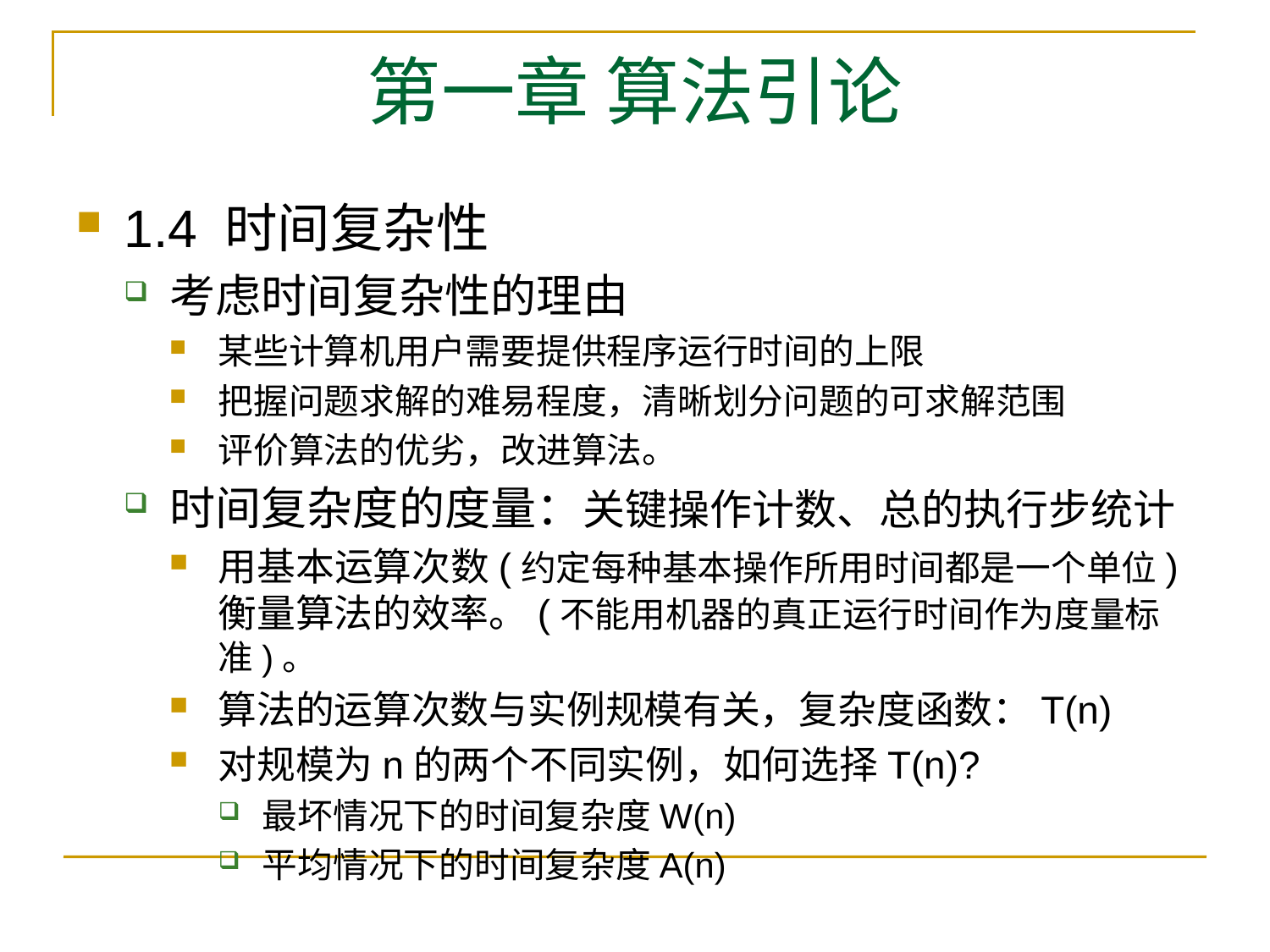

# 第一章 算法引论
1.4 时间复杂性
考虑时间复杂性的理由
某些计算机用户需要提供程序运行时间的上限
把握问题求解的难易程度，清晰划分问题的可求解范围
评价算法的优劣，改进算法。
时间复杂度的度量：关键操作计数、总的执行步统计
用基本运算次数(约定每种基本操作所用时间都是一个单位)衡量算法的效率。(不能用机器的真正运行时间作为度量标准)。
算法的运算次数与实例规模有关，复杂度函数：T(n)
对规模为n的两个不同实例，如何选择T(n)?
最坏情况下的时间复杂度W(n)
平均情况下的时间复杂度A(n)